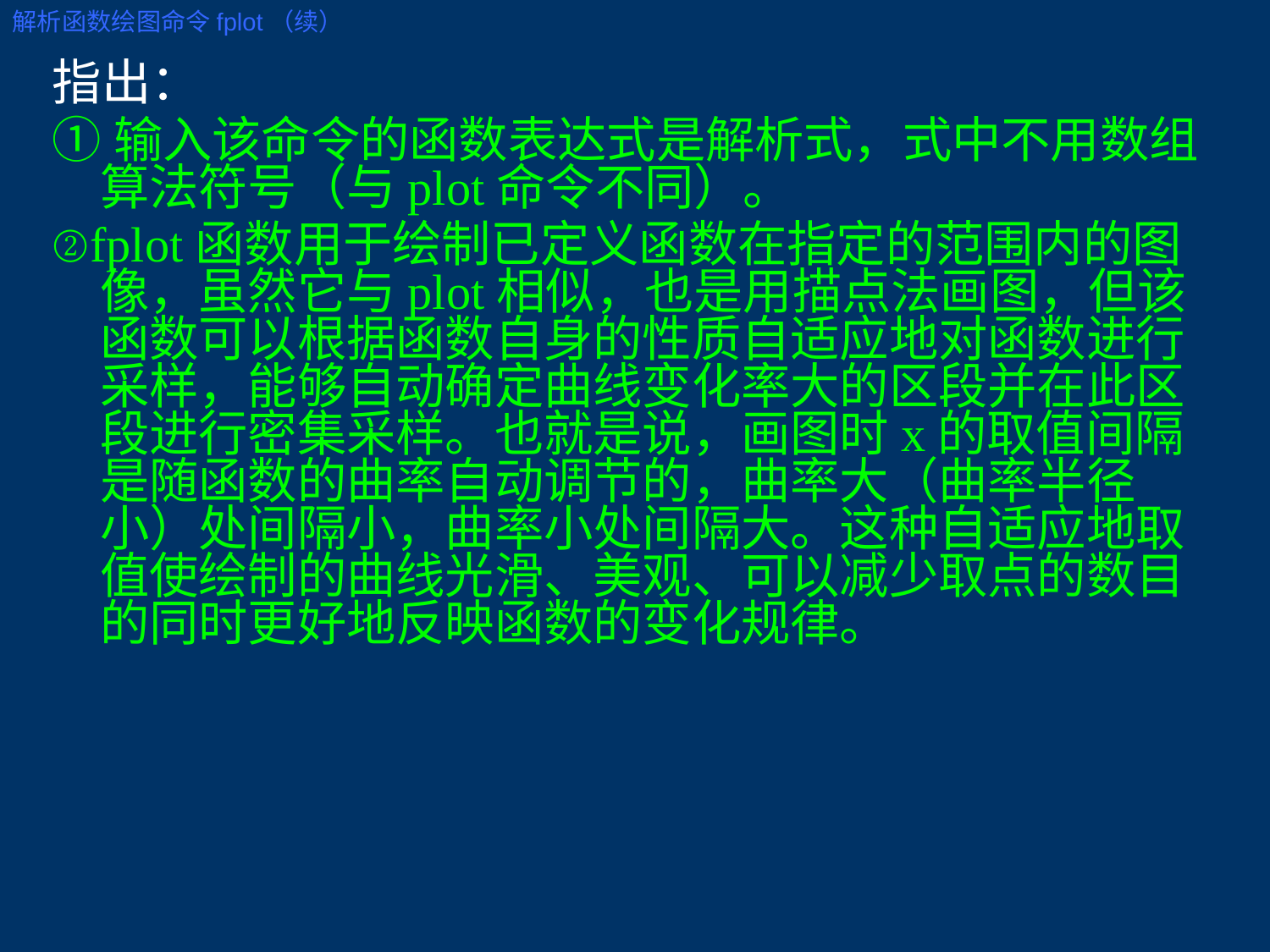

解析函数绘图命令fplot（续）
指出：
①输入该命令的函数表达式是解析式，式中不用数组算法符号（与plot命令不同）。
②fplot函数用于绘制已定义函数在指定的范围内的图像，虽然它与plot相似，也是用描点法画图，但该函数可以根据函数自身的性质自适应地对函数进行采样，能够自动确定曲线变化率大的区段并在此区段进行密集采样。也就是说，画图时x的取值间隔是随函数的曲率自动调节的，曲率大（曲率半径小）处间隔小，曲率小处间隔大。这种自适应地取值使绘制的曲线光滑、美观、可以减少取点的数目的同时更好地反映函数的变化规律。